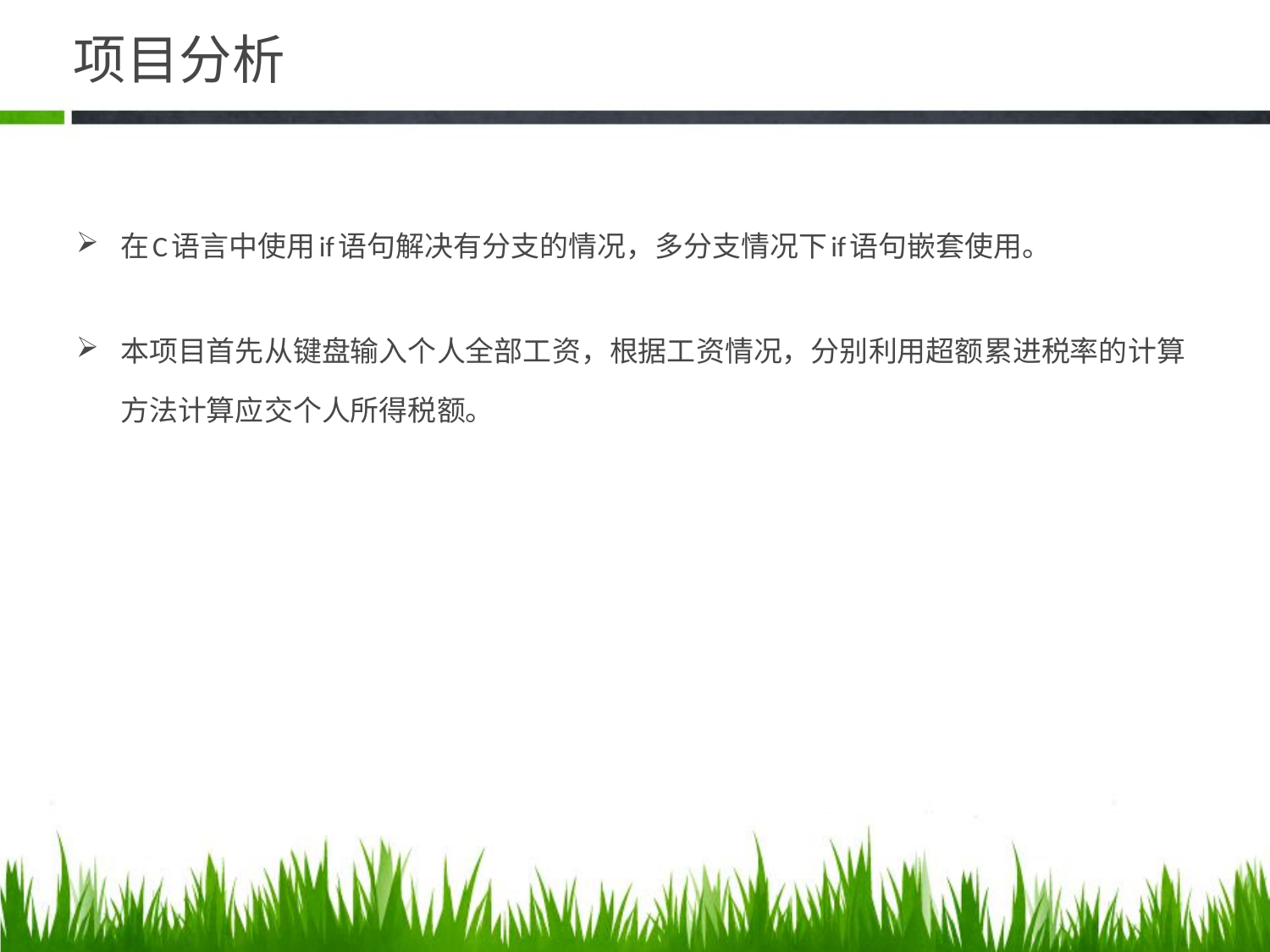

# 项目分析
在C语言中使用if语句解决有分支的情况，多分支情况下if语句嵌套使用。

本项目首先从键盘输入个人全部工资，根据工资情况，分别利用超额累进税率的计算方法计算应交个人所得税额。